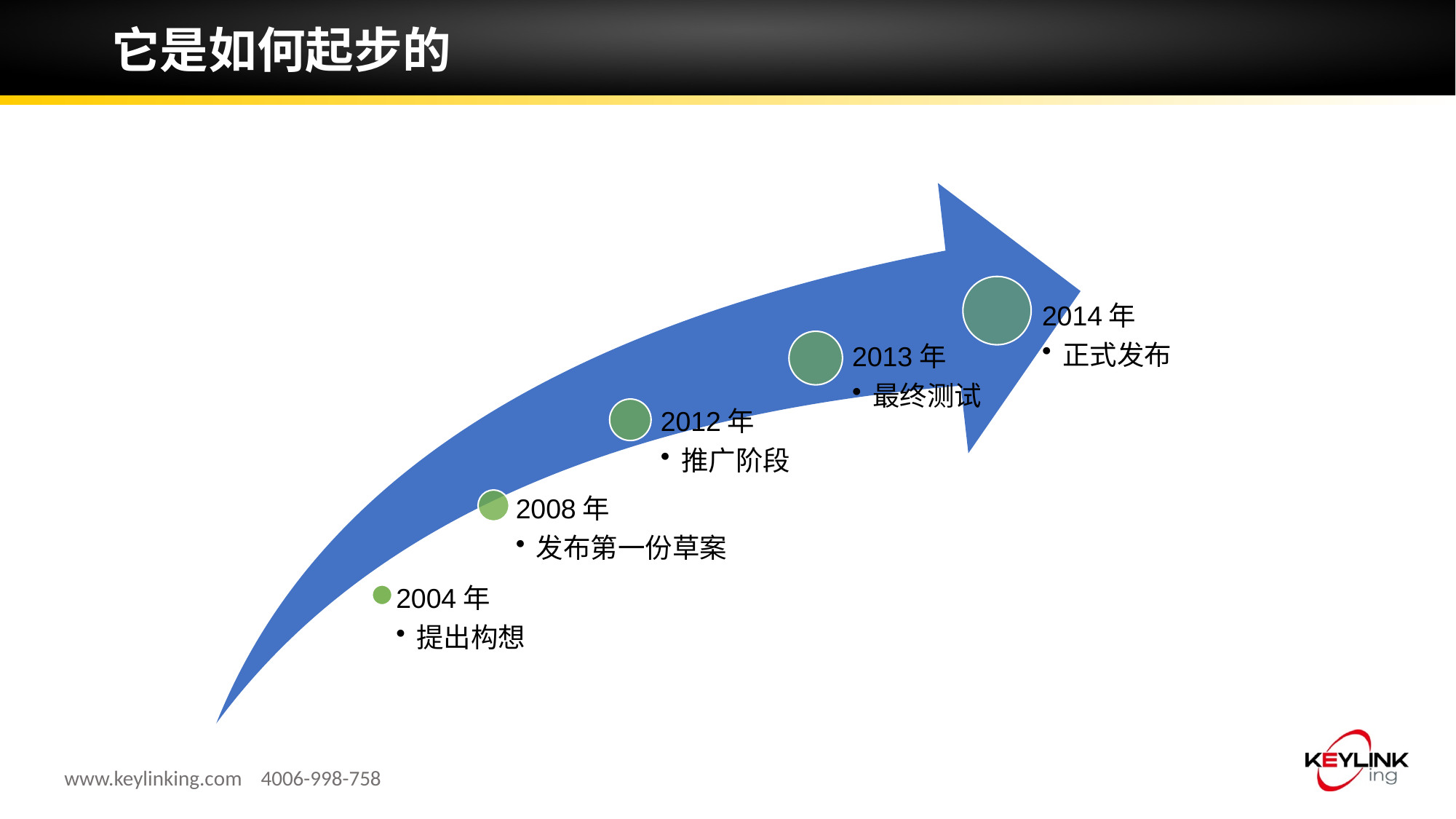

# 它是如何起步的
2004年
提出构想
2008年
发布第一份草案
2012年
推广阶段
2013年
最终测试
2014年
正式发布